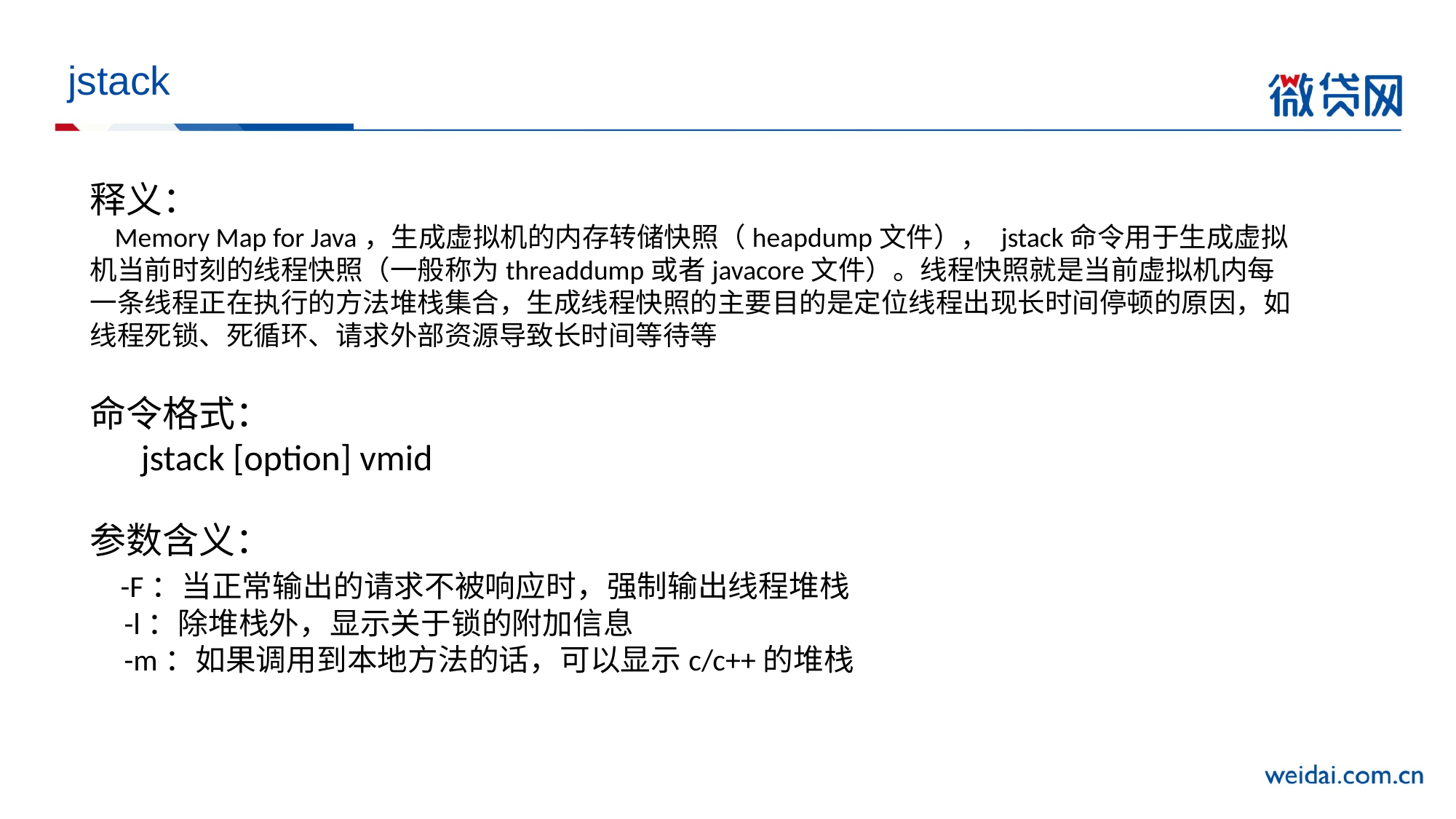

# jstack
释义：
    Memory Map for Java，生成虚拟机的内存转储快照（heapdump文件）， jstack命令用于生成虚拟机当前时刻的线程快照（一般称为threaddump或者javacore文件）。线程快照就是当前虚拟机内每一条线程正在执行的方法堆栈集合，生成线程快照的主要目的是定位线程出现长时间停顿的原因，如线程死锁、死循环、请求外部资源导致长时间等待等
命令格式：
     jstack [option] vmid
参数含义：
   -F：当正常输出的请求不被响应时，强制输出线程堆栈
    -l：除堆栈外，显示关于锁的附加信息
    -m：如果调用到本地方法的话，可以显示c/c++的堆栈